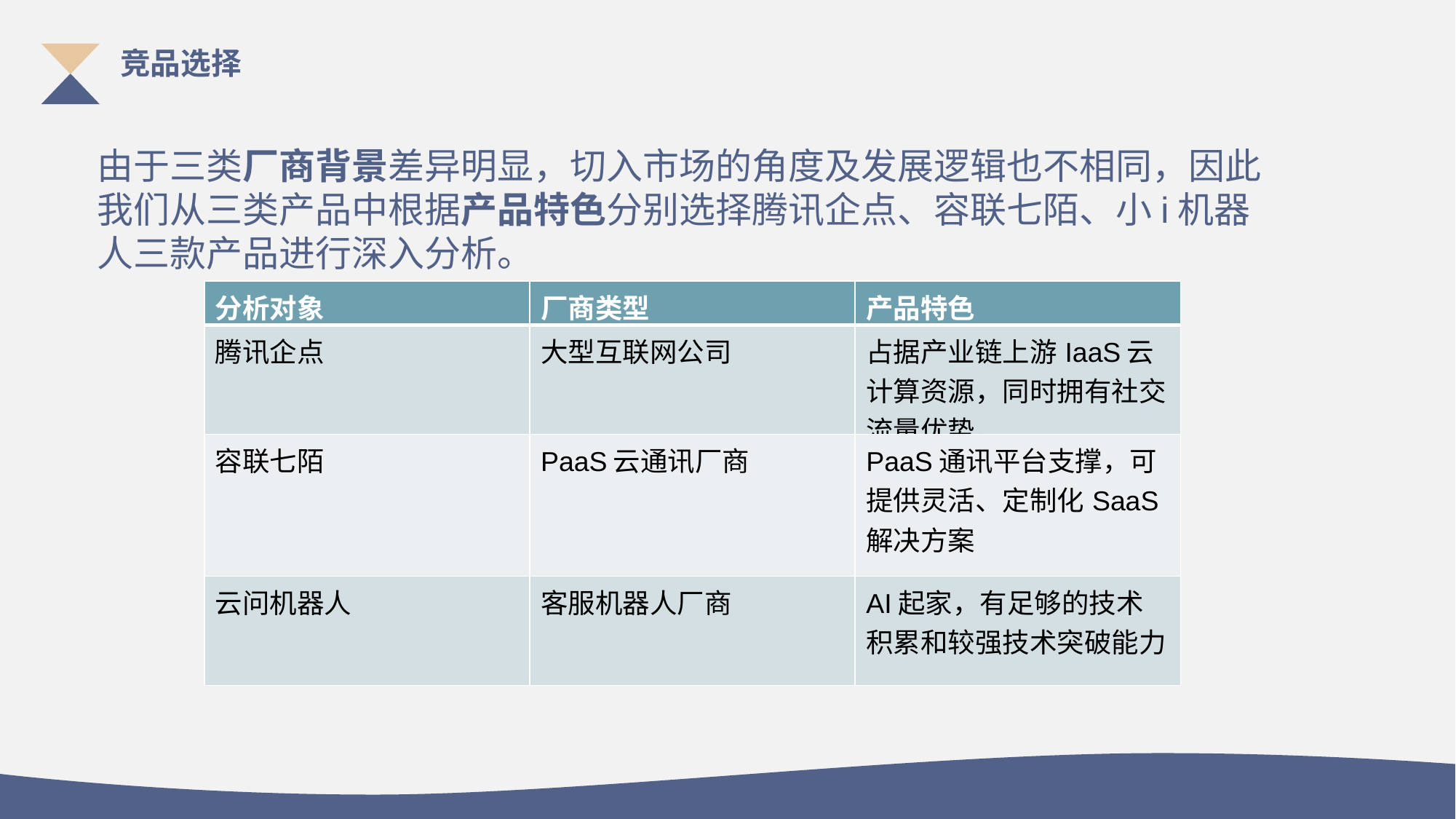

竞品选择

由于三类厂商背景差异明显，切入市场的角度及发展逻辑也不相同，因此我们从三类产品中根据产品特色分别选择腾讯企点、容联七陌、小i机器人三款产品进行深入分析。
| 分析对象 | 厂商类型 | 产品特色 |
| --- | --- | --- |
| 腾讯企点 | 大型互联网公司 | 占据产业链上游IaaS云计算资源，同时拥有社交流量优势。 |
| 容联七陌 | PaaS云通讯厂商 | PaaS通讯平台支撑，可提供灵活、定制化SaaS解决方案 |
| 云问机器人 | 客服机器人厂商 | AI起家，有足够的技术积累和较强技术突破能力 |